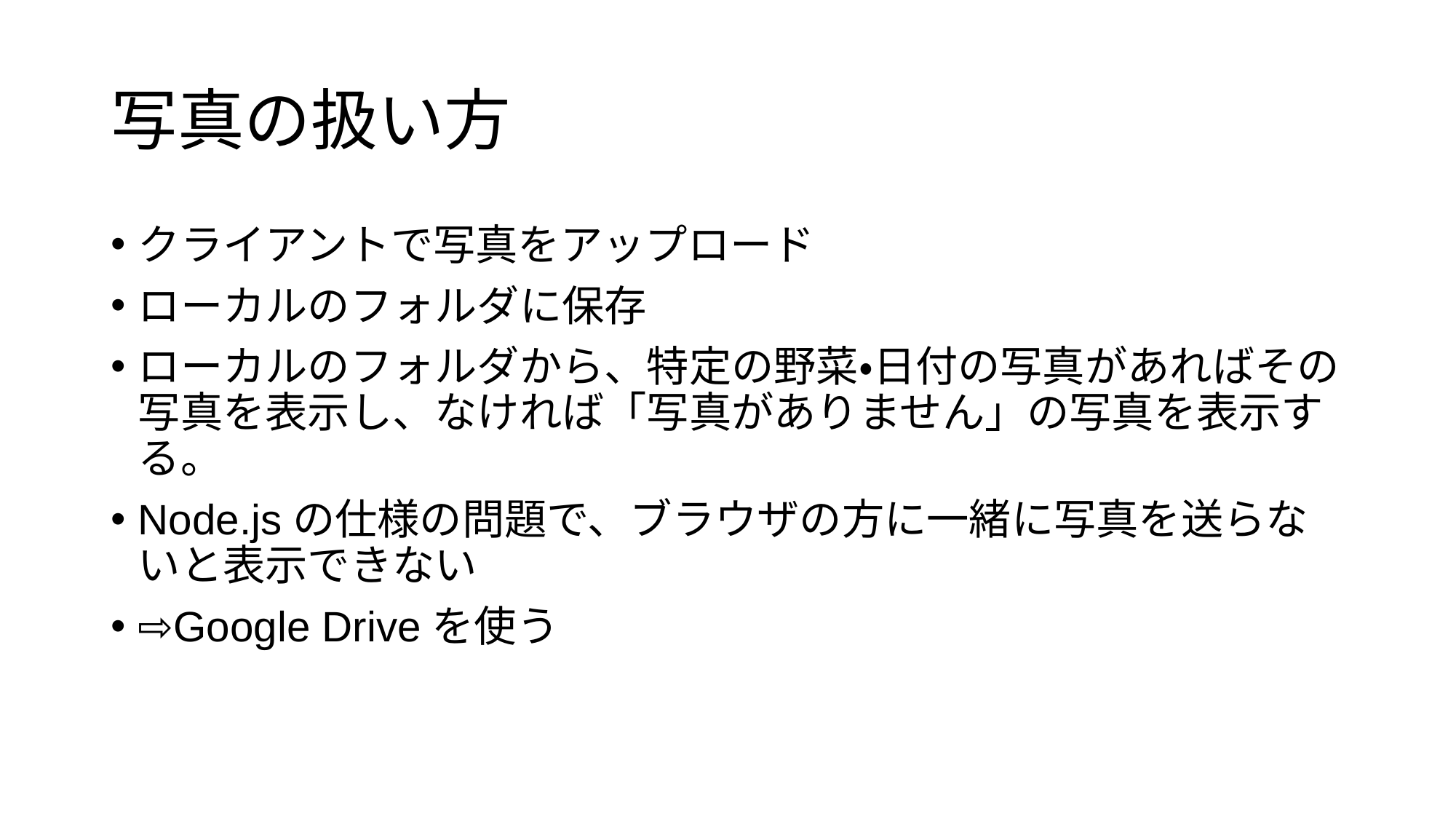

# 写真の扱い方
クライアントで写真をアップロード
ローカルのフォルダに保存
ローカルのフォルダから、特定の野菜・日付の写真があればその写真を表示し、なければ「写真がありません」の写真を表示する。
Node.jsの仕様の問題で、ブラウザの方に一緒に写真を送らないと表示できない
⇨Google Driveを使う